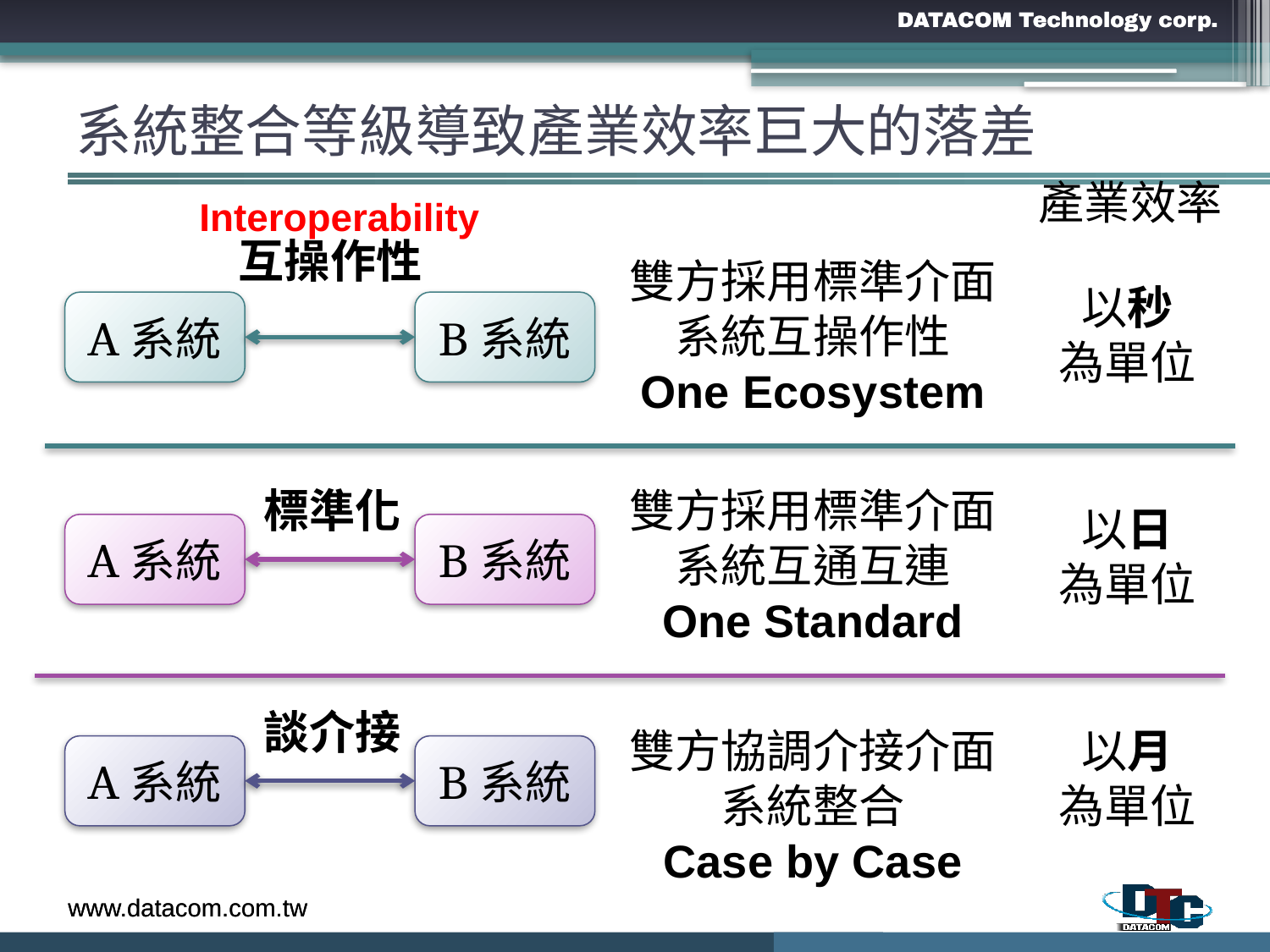

# 系統整合等級導致產業效率巨大的落差
產業效率
Interoperability
互操作性
雙方採用標準介面
系統互操作性
One Ecosystem
以秒
為單位
A系統
B系統
標準化
雙方採用標準介面
系統互通互連
One Standard
以日
為單位
A系統
B系統
談介接
雙方協調介接介面
系統整合
Case by Case
以月
為單位
A系統
B系統